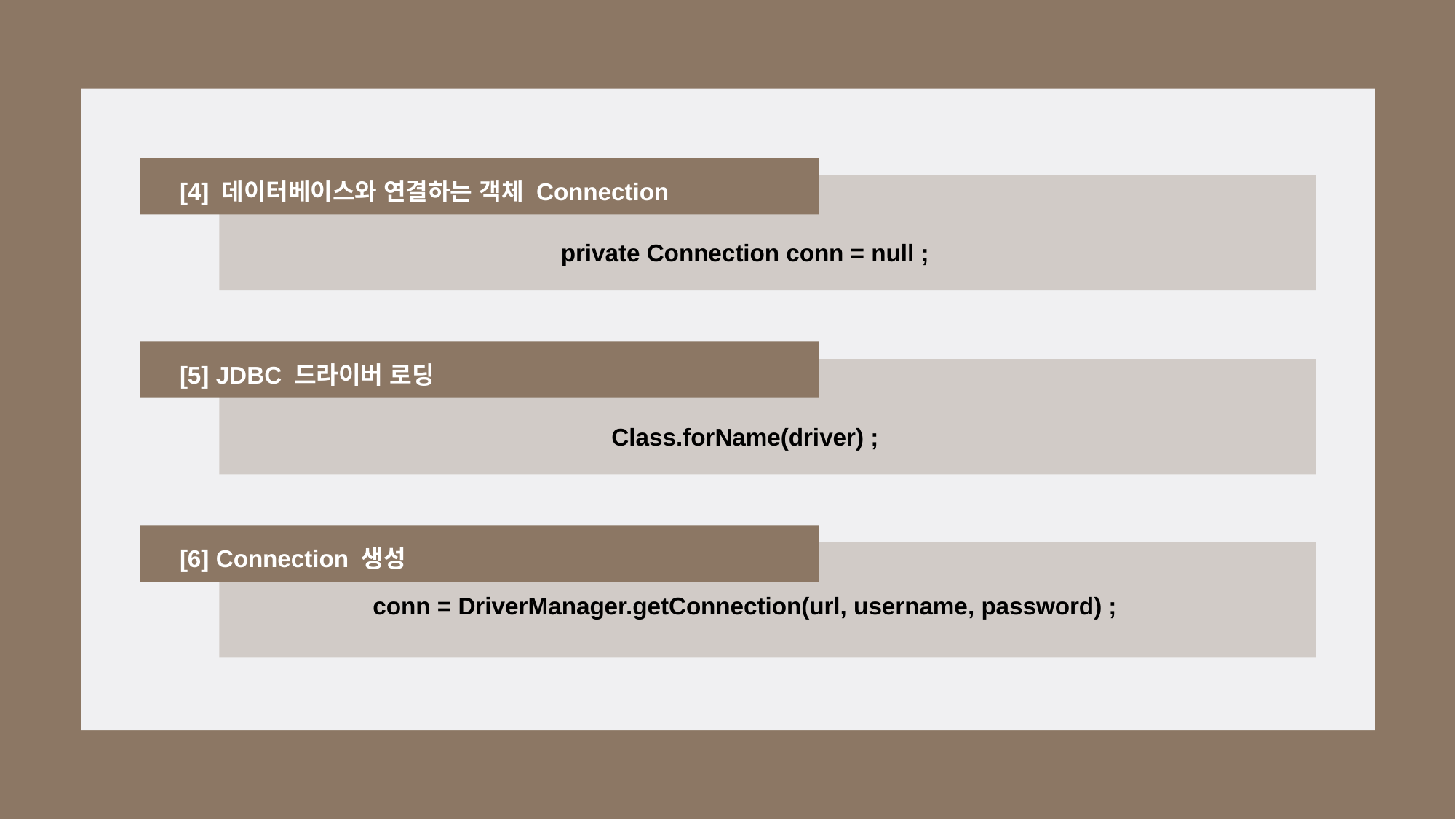

[4] 데이터베이스와 연결하는 객체 Connection

private Connection conn = null ;
[5] JDBC 드라이버 로딩

Class.forName(driver) ;
[6] Connection 생성

conn = DriverManager.getConnection(url, username, password) ;